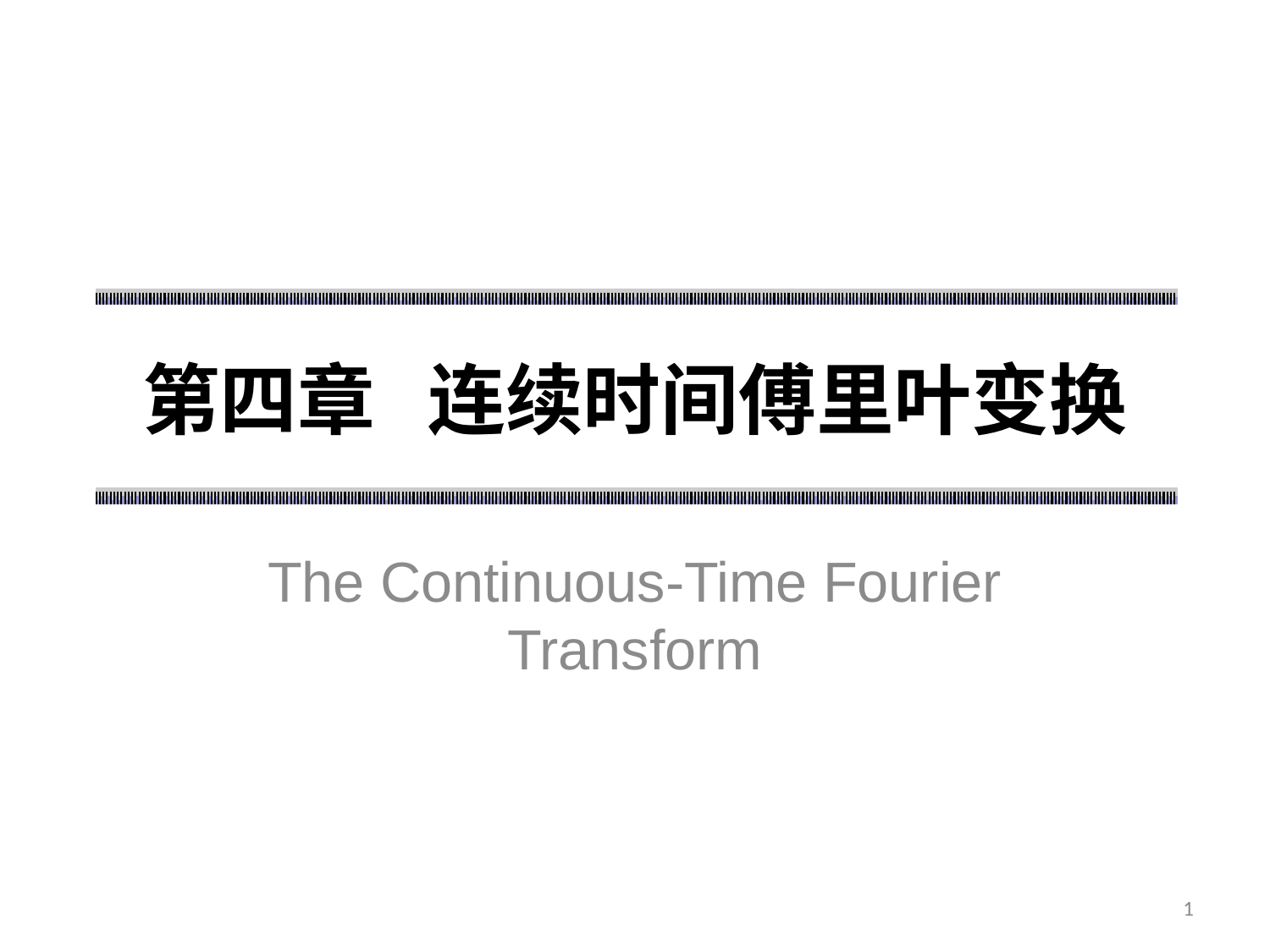

# 第四章   连续时间傅里叶变换
The Continuous-Time Fourier Transform
1